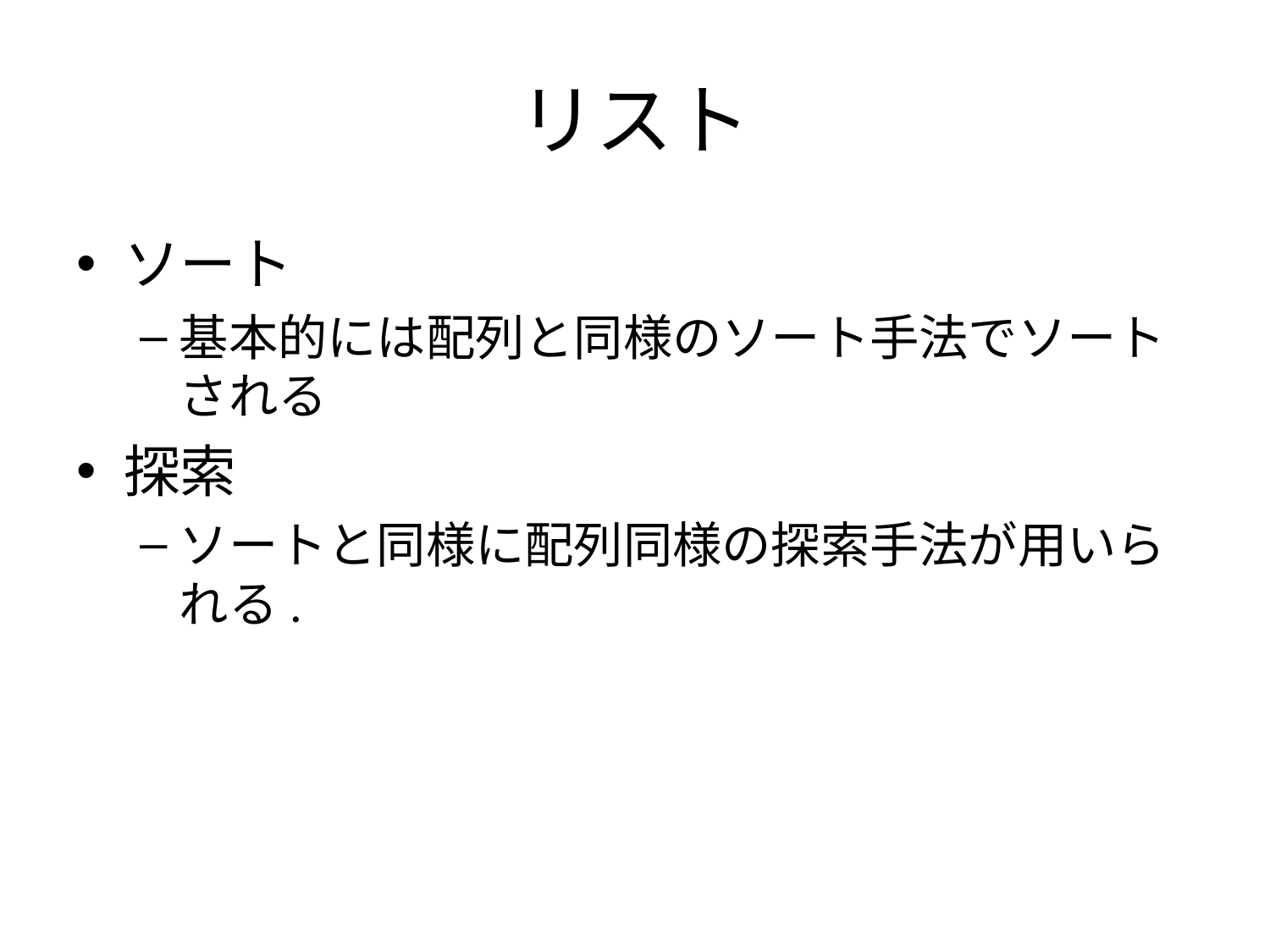

# リスト
ソート
基本的には配列と同様のソート手法でソートされる
探索
ソートと同様に配列同様の探索手法が用いられる.